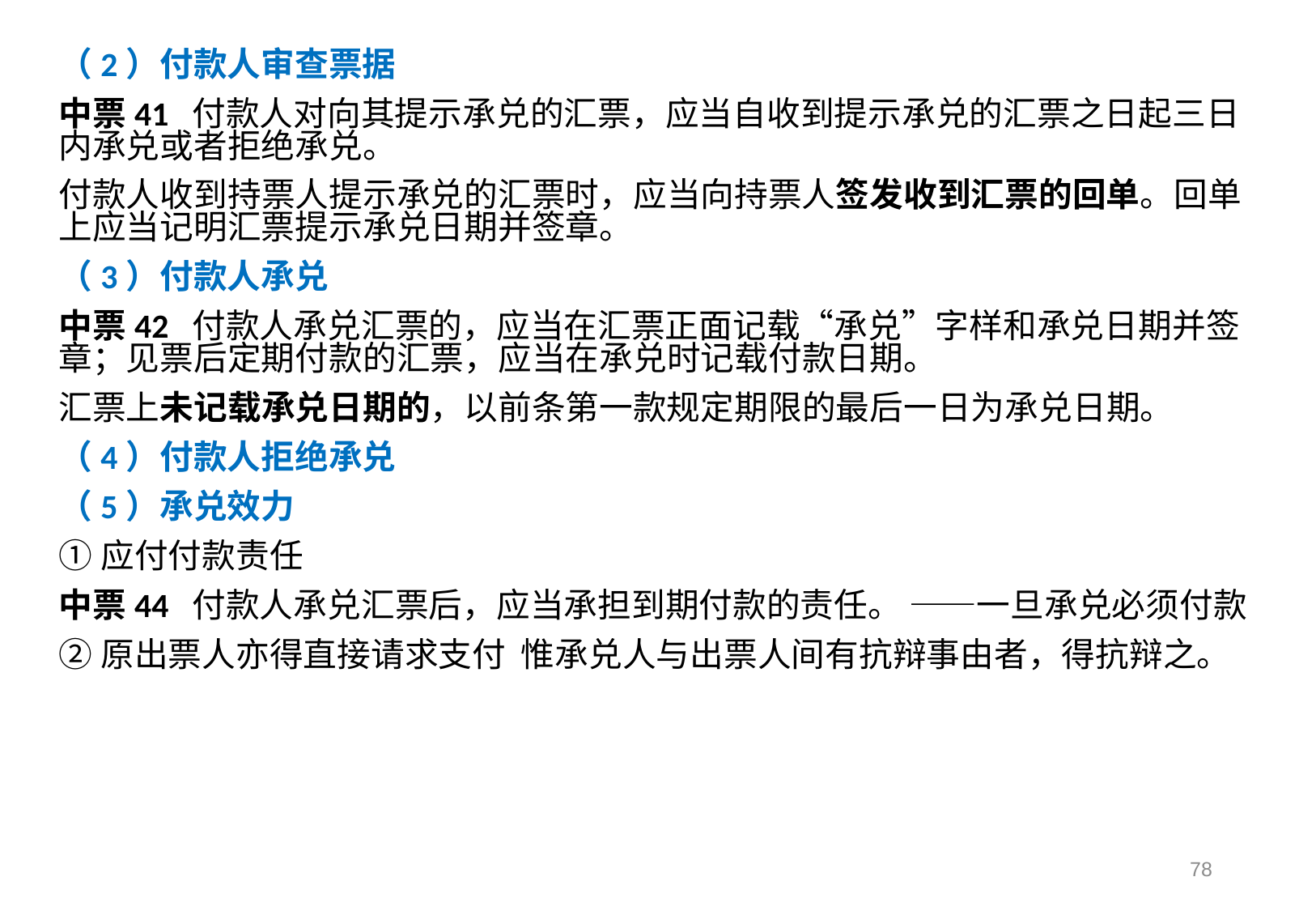

（2）付款人审查票据
中票41  付款人对向其提示承兑的汇票，应当自收到提示承兑的汇票之日起三日内承兑或者拒绝承兑。
付款人收到持票人提示承兑的汇票时，应当向持票人签发收到汇票的回单。回单上应当记明汇票提示承兑日期并签章。
（3）付款人承兑
中票42  付款人承兑汇票的，应当在汇票正面记载“承兑”字样和承兑日期并签章；见票后定期付款的汇票，应当在承兑时记载付款日期。
汇票上未记载承兑日期的，以前条第一款规定期限的最后一日为承兑日期。
（4）付款人拒绝承兑
（5）承兑效力
①应付付款责任
中票44  付款人承兑汇票后，应当承担到期付款的责任。 ——一旦承兑必须付款
②原出票人亦得直接请求支付  惟承兑人与出票人间有抗辩事由者，得抗辩之。
78